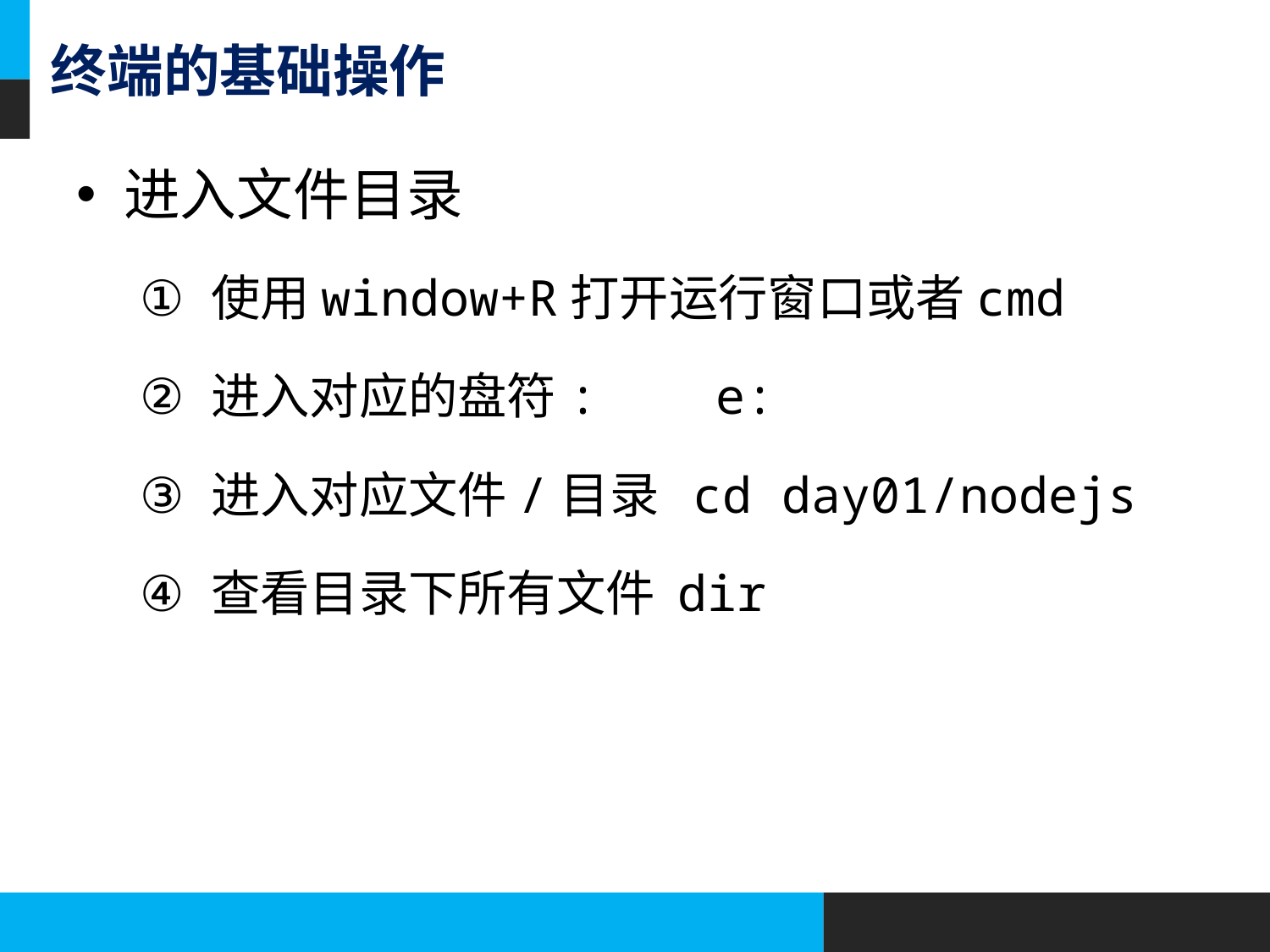

# 终端的基础操作
进入文件目录
使用window+R打开运行窗口或者cmd
进入对应的盘符:    e:
进入对应文件/目录  cd day01/nodejs
查看目录下所有文件 dir